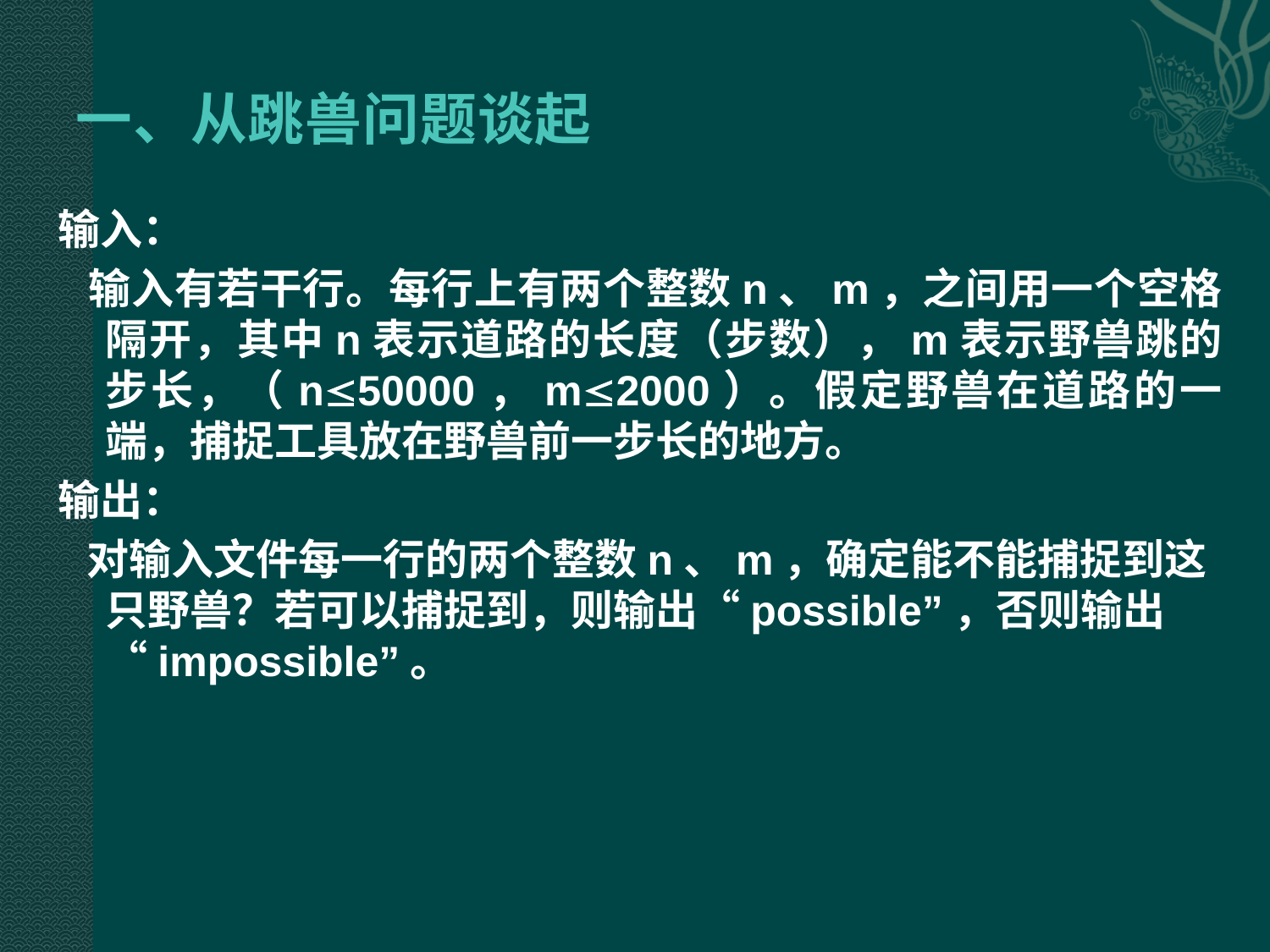

# 一、从跳兽问题谈起
输入：
  输入有若干行。每行上有两个整数n、m，之间用一个空格隔开，其中n表示道路的长度（步数），m表示野兽跳的步长，（n≤50000，m≤2000）。假定野兽在道路的一端，捕捉工具放在野兽前一步长的地方。
输出：
  对输入文件每一行的两个整数n、m，确定能不能捕捉到这只野兽？若可以捕捉到，则输出“possible”，否则输出“impossible”。